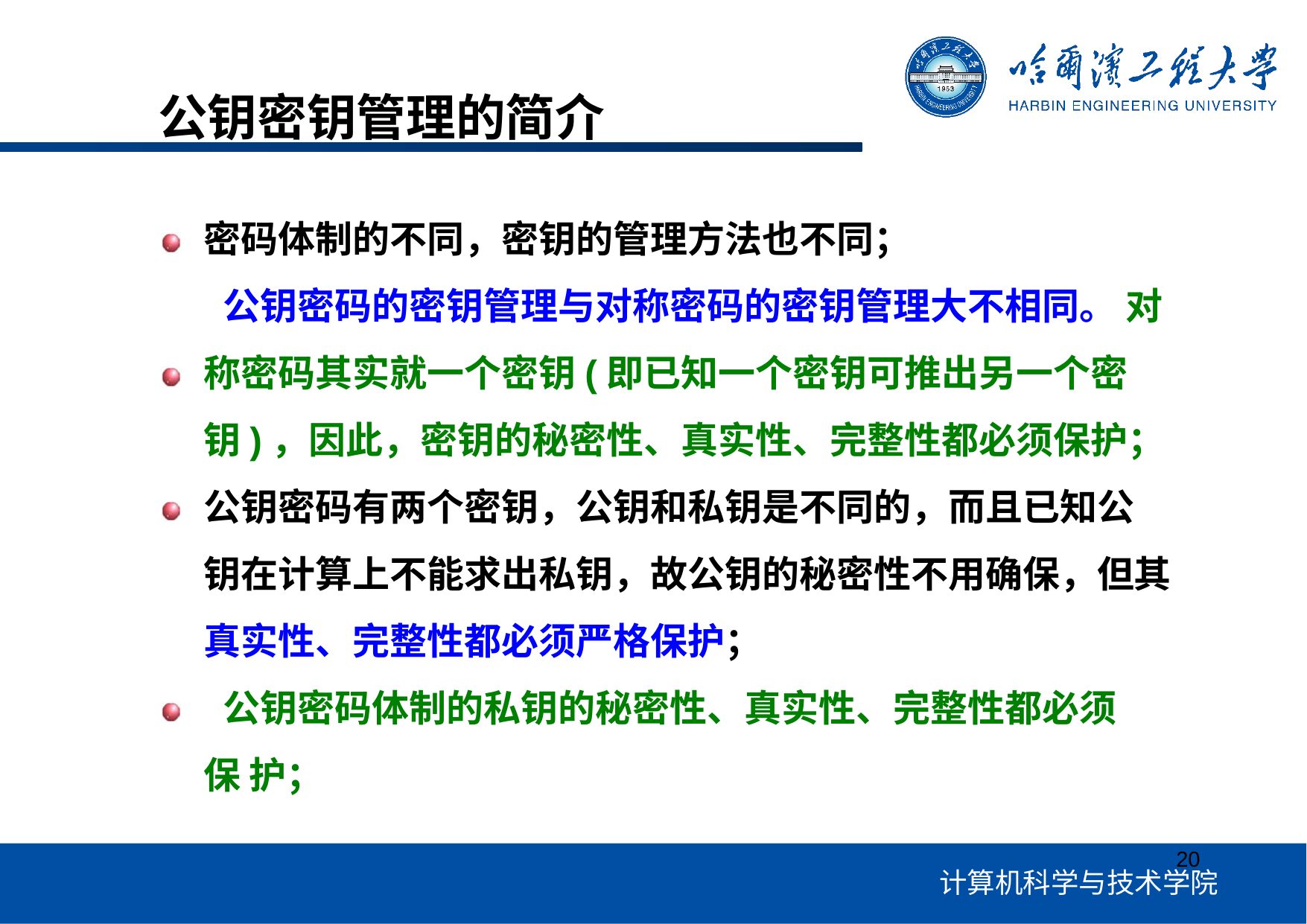

# 公钥密钥管理的简介
密码体制的不同，密钥的管理方法也不同；
公钥密码的密钥管理与对称密码的密钥管理大不相同。 对称密码其实就一个密钥(即已知一个密钥可推出另一个密 钥)，因此，密钥的秘密性、真实性、完整性都必须保护； 公钥密码有两个密钥，公钥和私钥是不同的，而且已知公 钥在计算上不能求出私钥，故公钥的秘密性不用确保，但其真实性、完整性都必须严格保护；
公钥密码体制的私钥的秘密性、真实性、完整性都必须保 护；

20